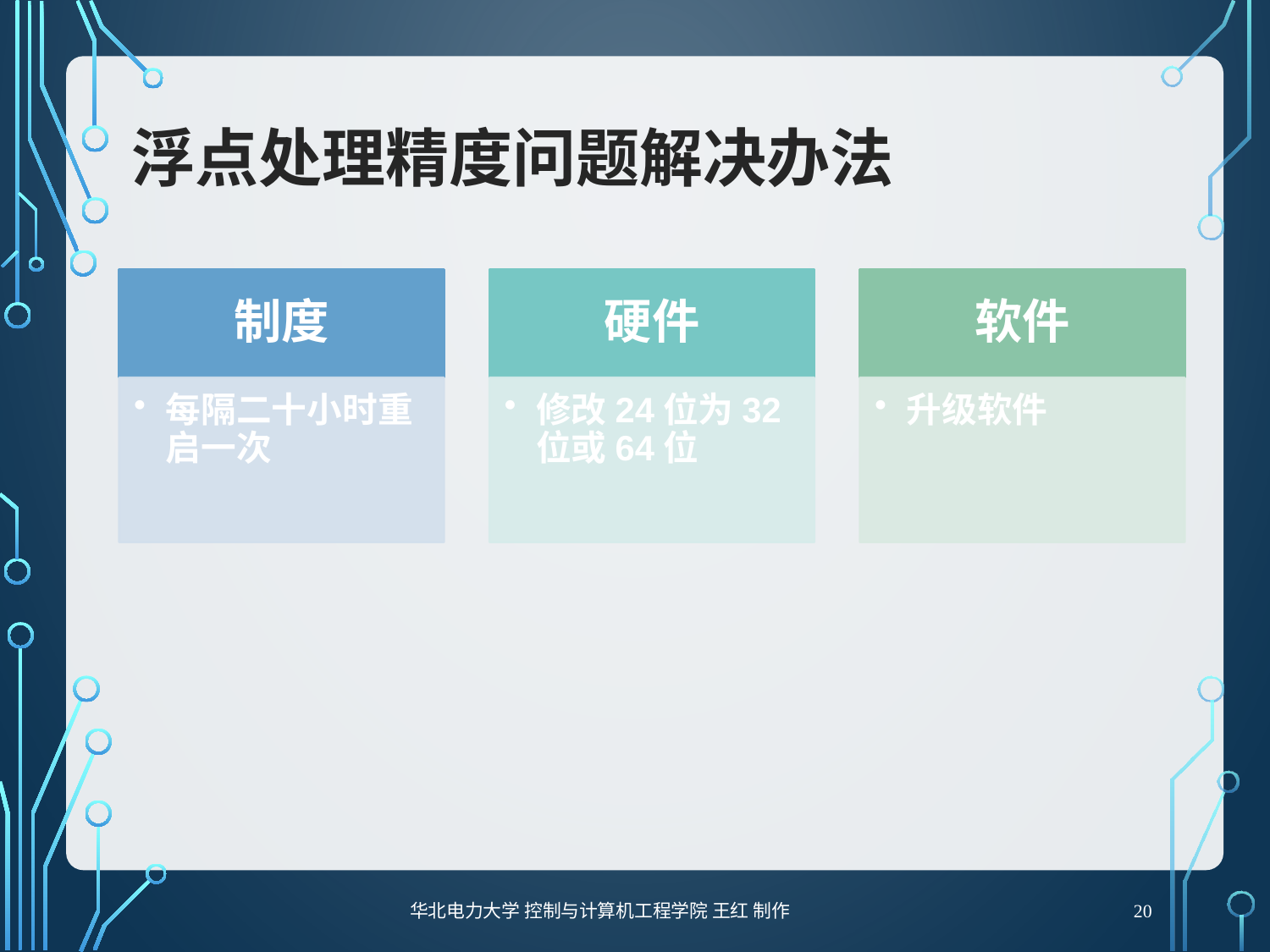

# 浮点处理精度问题解决办法
制度
每隔二十小时重启一次
硬件
修改24位为32位或64位
软件
升级软件
20
华北电力大学 控制与计算机工程学院 王红 制作